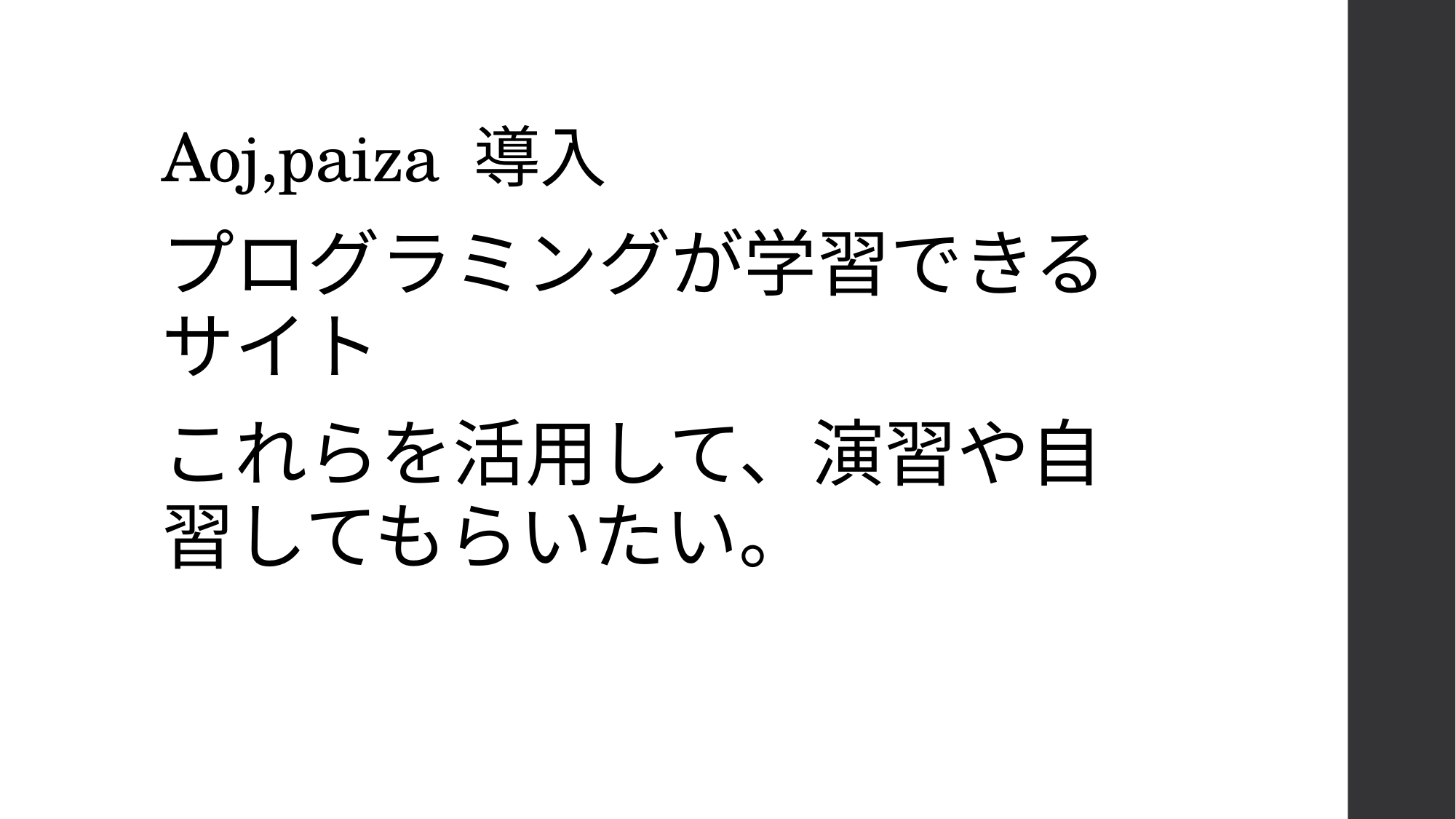

# Aoj,paiza 導入
プログラミングが学習できるサイト
これらを活用して、演習や自習してもらいたい。